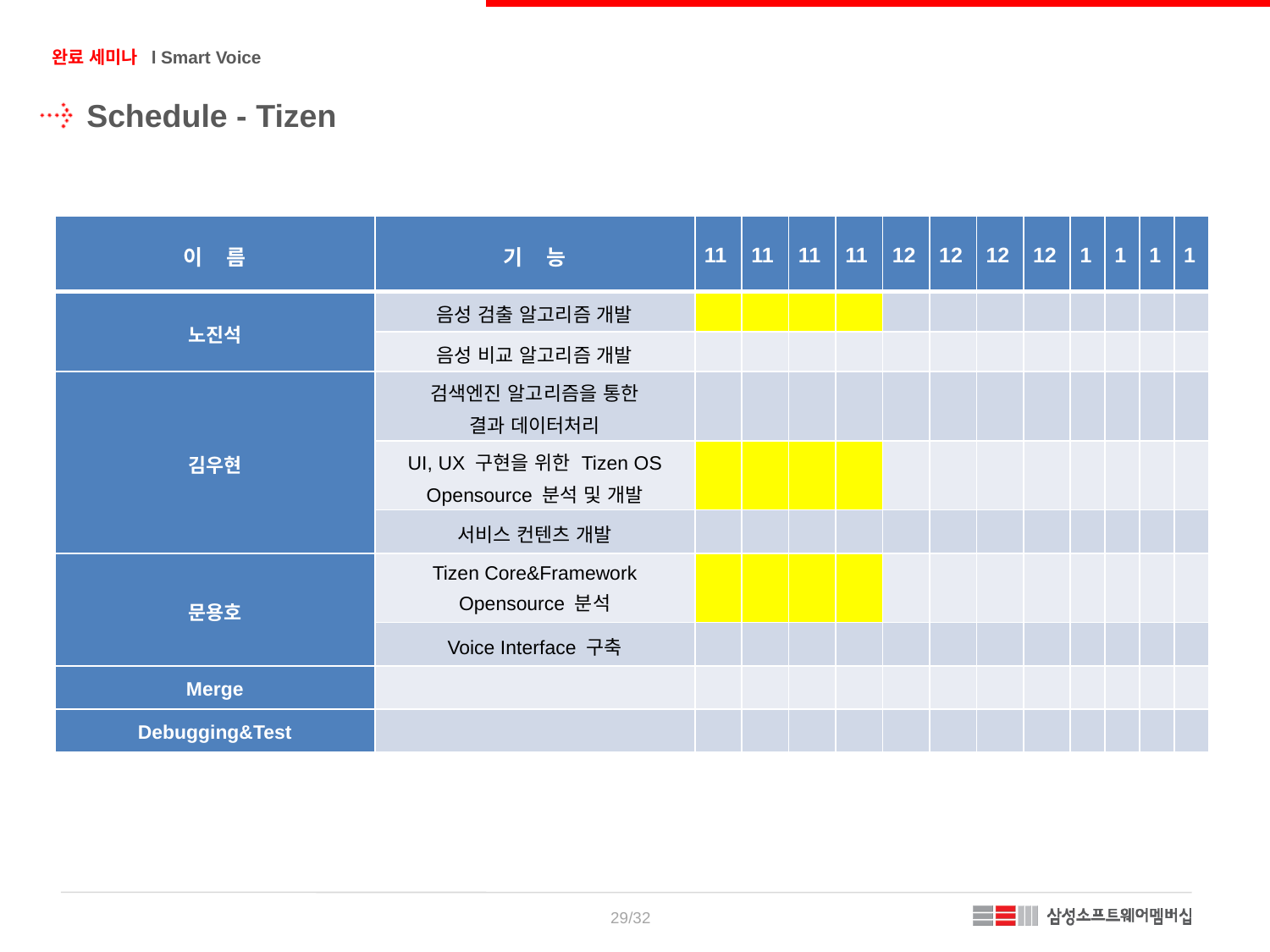

Schedule - Tizen
| 이 름 | 기 능 | 11 | 11 | 11 | 11 | 12 | 12 | 12 | 12 | 1 | 1 | 1 | 1 |
| --- | --- | --- | --- | --- | --- | --- | --- | --- | --- | --- | --- | --- | --- |
| 노진석 | 음성 검출 알고리즘 개발 |  |  |  |  |  |  |  |  |  |  |  |  |
|  | 음성 비교 알고리즘 개발 |  |  |  |  |  |  |  |  |  |  |  |  |
| 김우현 | 검색엔진 알고리즘을 통한 결과 데이터처리 |  |  |  |  |  |  |  |  |  |  |  |  |
|  | UI, UX 구현을 위한 Tizen OS Opensource 분석 및 개발 |  |  |  |  |  |  |  |  |  |  |  |  |
|  | 서비스 컨텐츠 개발 |  |  |  |  |  |  |  |  |  |  |  |  |
| 문용호 | Tizen Core&Framework Opensource 분석 |  |  |  |  |  |  |  |  |  |  |  |  |
|  | Voice Interface 구축 |  |  |  |  |  |  |  |  |  |  |  |  |
| Merge |  |  |  |  |  |  |  |  |  |  |  |  |  |
| Debugging&Test |  |  |  |  |  |  |  |  |  |  |  |  |  |